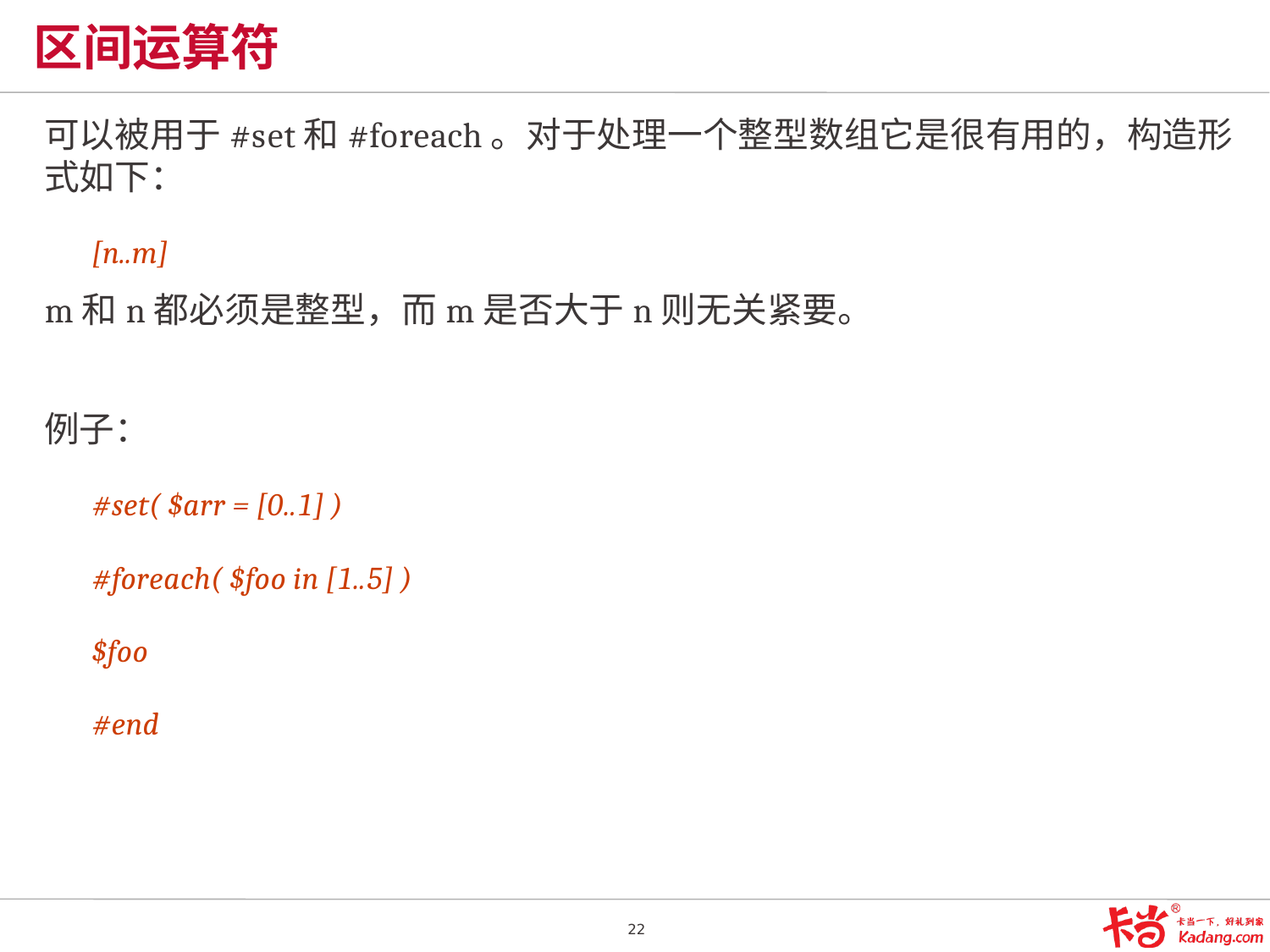

# 区间运算符
可以被用于#set和#foreach。对于处理一个整型数组它是很有用的，构造形式如下：
[n..m]
m和n都必须是整型，而m是否大于n则无关紧要。

例子：
#set( $arr = [0..1] )
#foreach( $foo in [1..5] )
$foo
#end